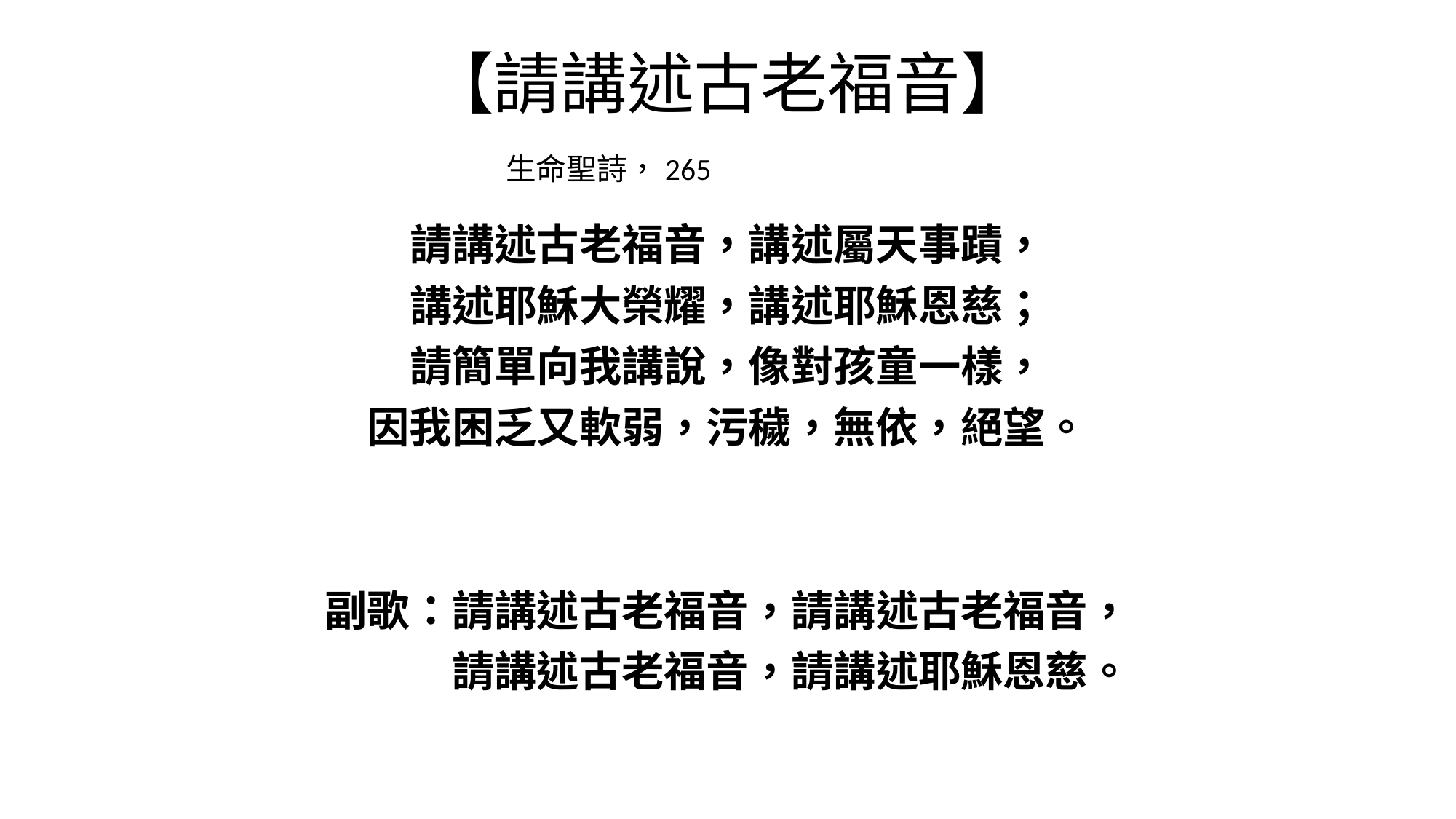

# 【請講述古老福音】 生命聖詩，265
請講述古老福音，講述屬天事蹟，
講述耶穌大榮耀，講述耶穌恩慈；
請簡單向我講說，像對孩童一樣，
因我困乏又軟弱，污穢，無依，絕望。

副歌：請講述古老福音，請講述古老福音，
　　　請講述古老福音，請講述耶穌恩慈。